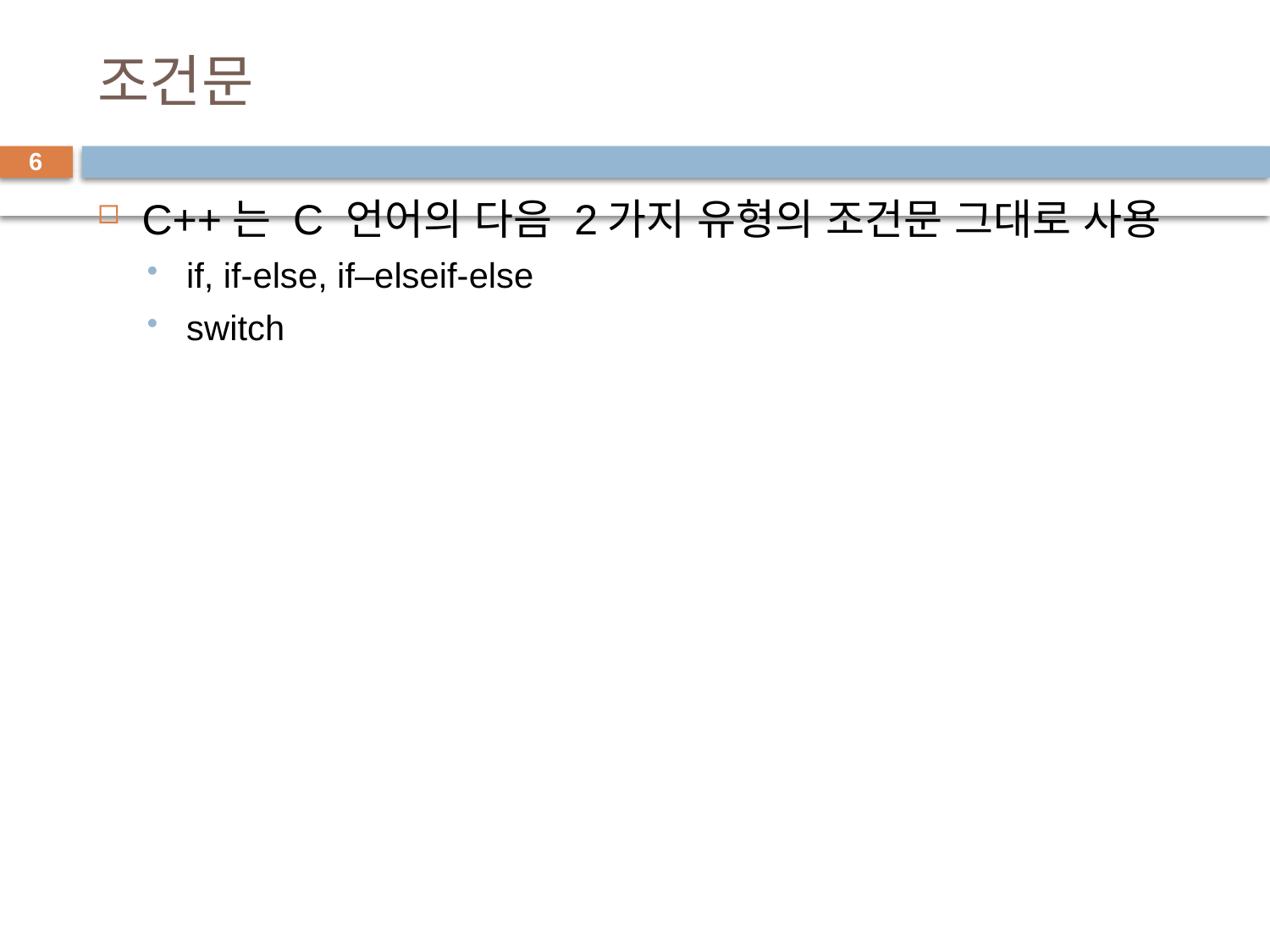

# 조건문
6
C++는 C 언어의 다음 2가지 유형의 조건문 그대로 사용
if, if-else, if–elseif-else
switch